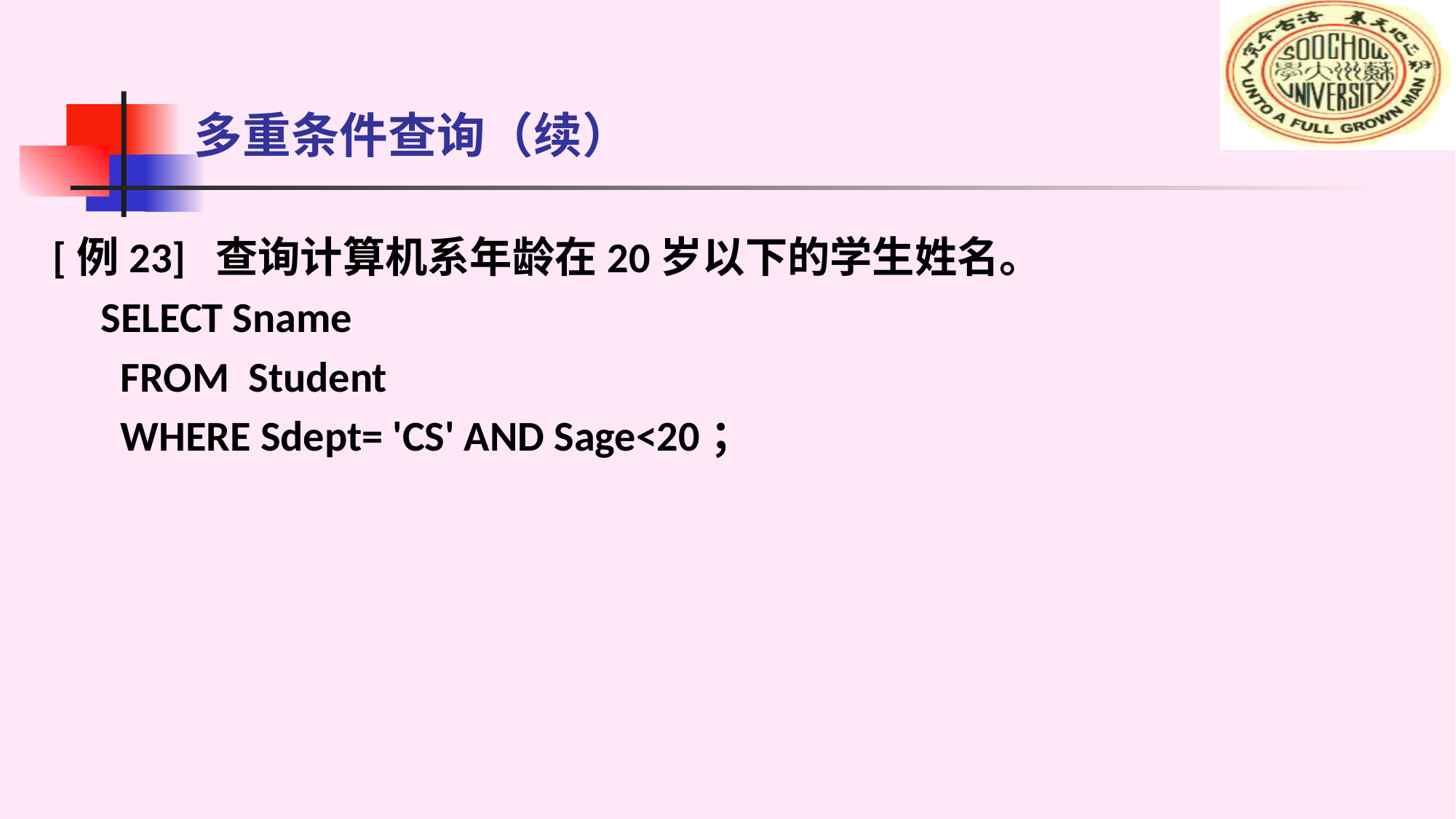

# 多重条件查询（续）
[例23]  查询计算机系年龄在20岁以下的学生姓名。
     SELECT Sname
       FROM  Student
       WHERE Sdept= 'CS' AND Sage<20；